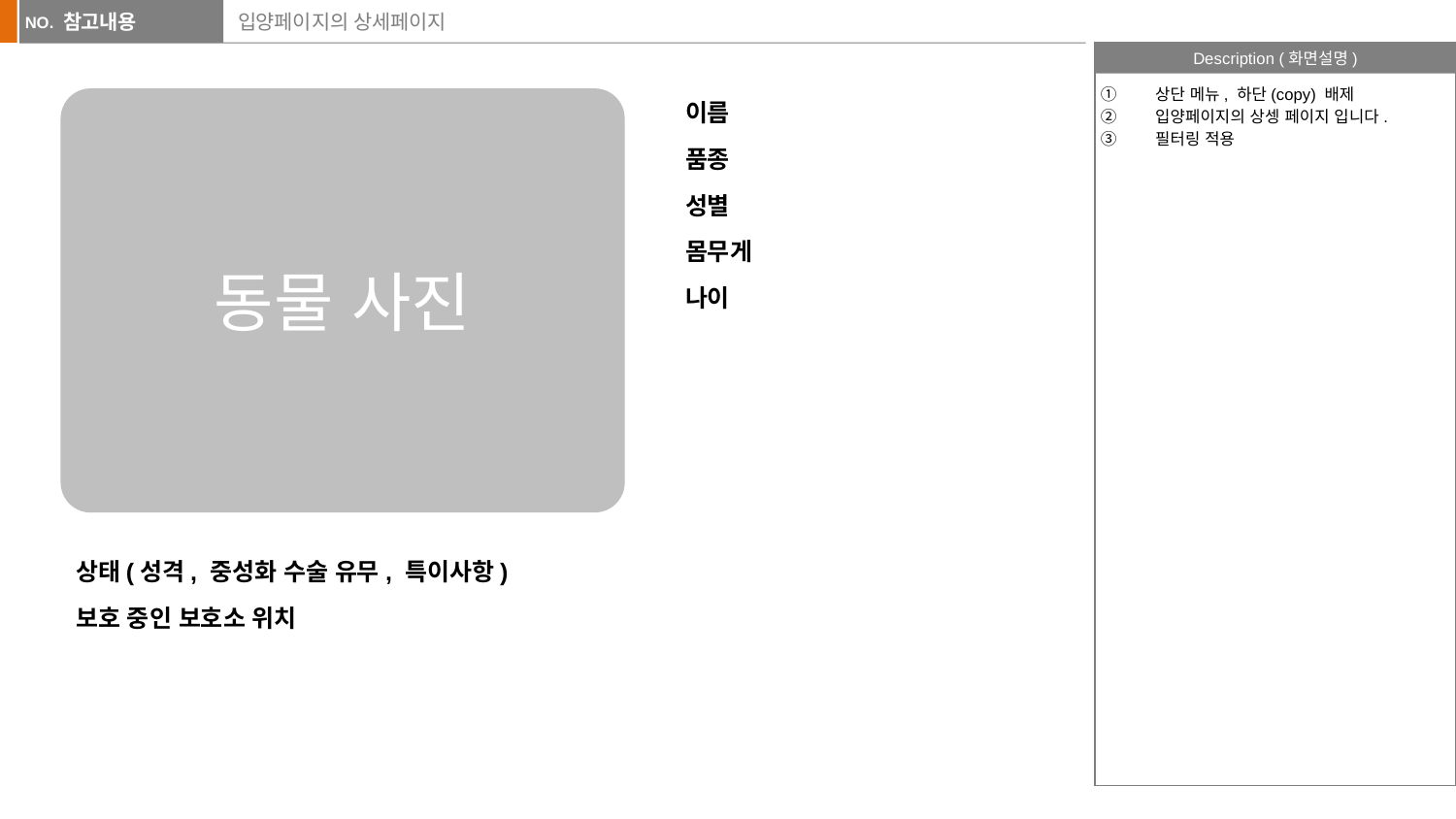

참고내용
# 입양페이지의 상세페이지
상단 메뉴, 하단(copy) 배제
입양페이지의 상셍 페이지 입니다.
필터링 적용
동물 사진
이름
품종
성별
몸무게
나이
상태(성격, 중성화 수술 유무, 특이사항)
보호 중인 보호소 위치